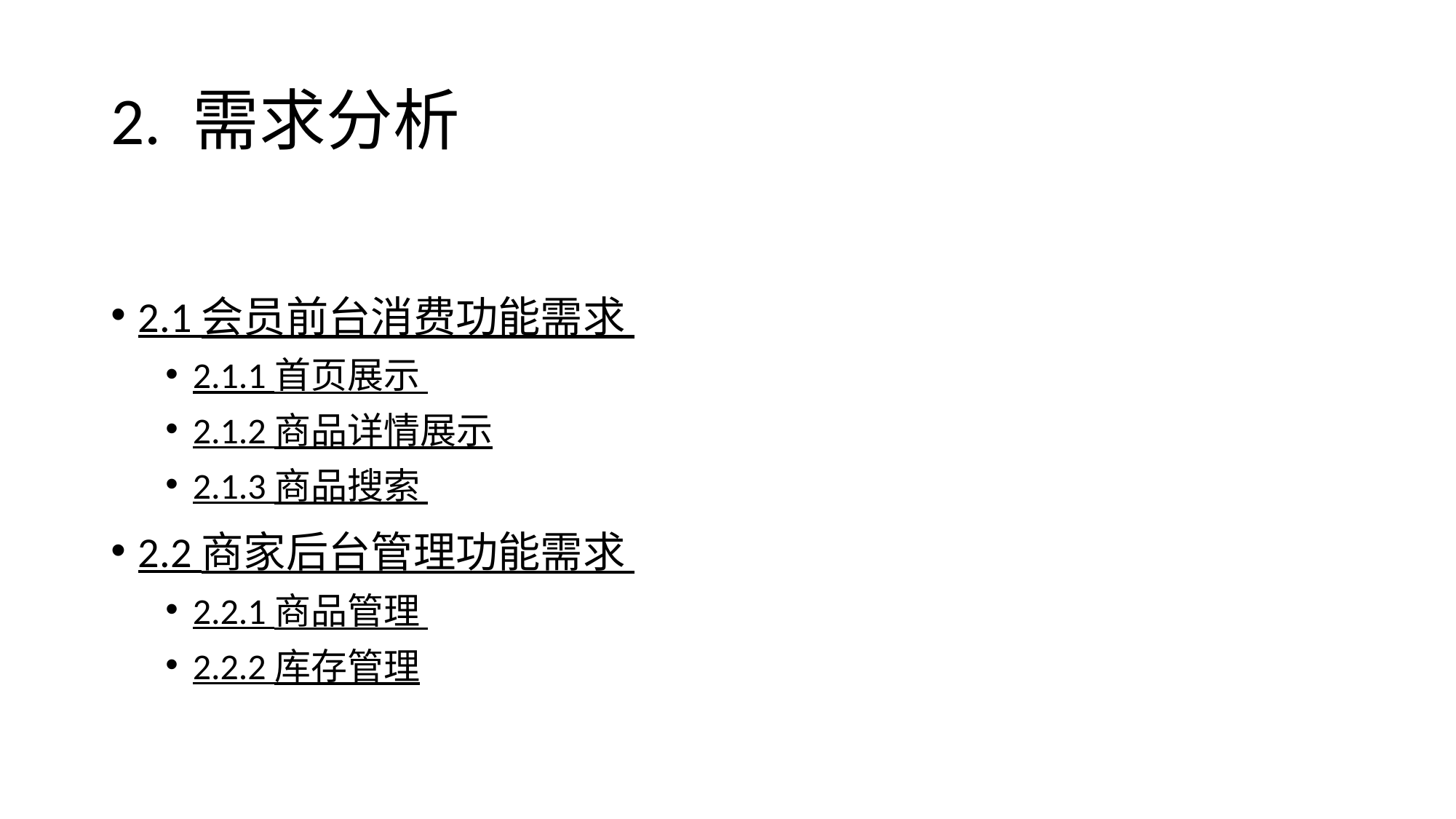

# 2. 需求分析

2.1 会员前台消费功能需求
2.1.1 首页展示
2.1.2 商品详情展示
2.1.3 商品搜索
2.2 商家后台管理功能需求
2.2.1 商品管理
2.2.2 库存管理